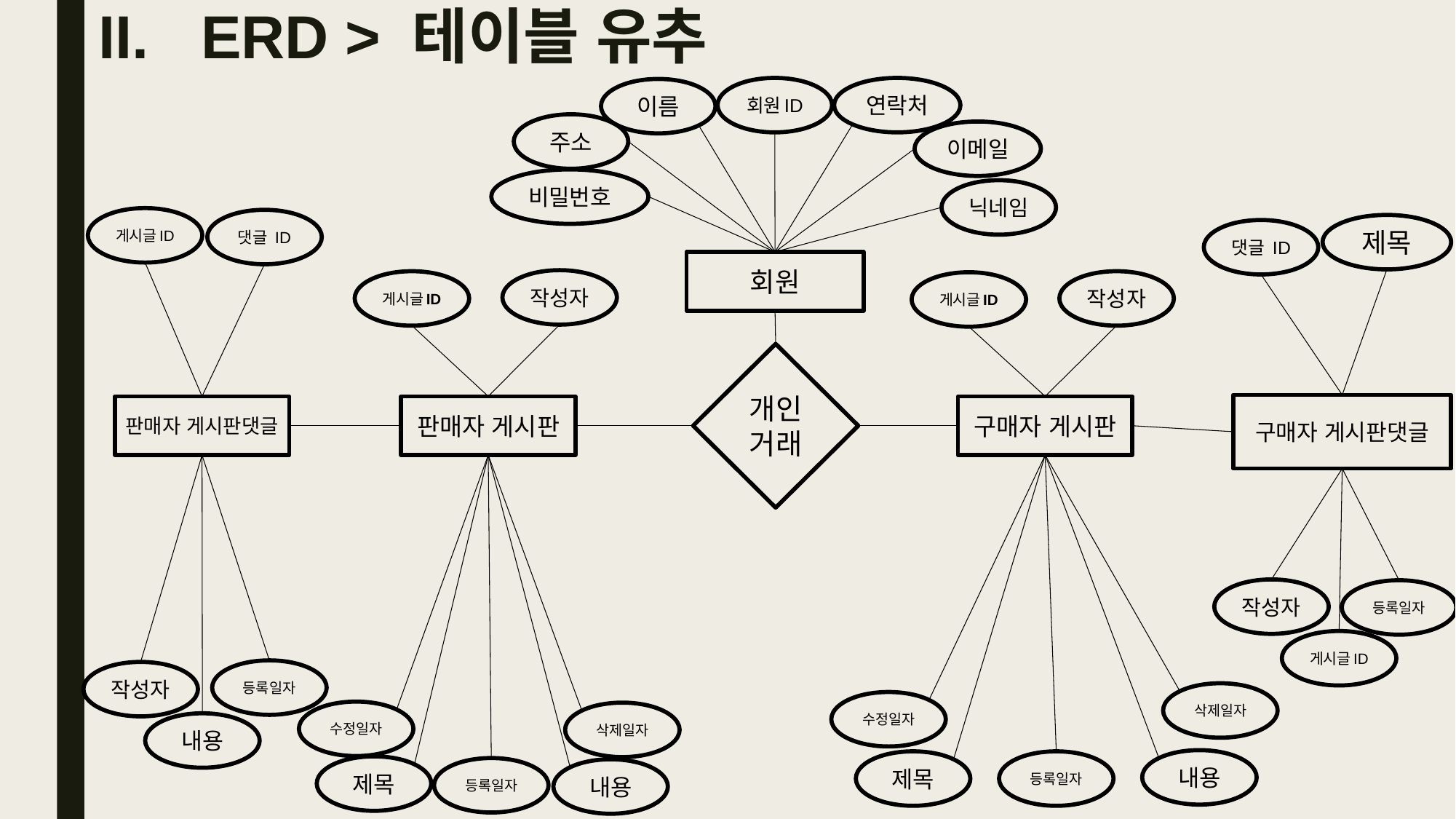

# ERD > 테이블 유추
회원ID
연락처
이름
주소
이메일
비밀번호
닉네임
게시글ID
댓글 ID
제목
댓글 ID
회원
작성자
게시글ID
작성자
게시글ID
개인거래
구매자 게시판댓글
판매자 게시판댓글
판매자 게시판
구매자 게시판
작성자
등록일자
게시글ID
등록일자
작성자
삭제일자
수정일자
수정일자
삭제일자
내용
내용
제목
등록일자
제목
등록일자
내용